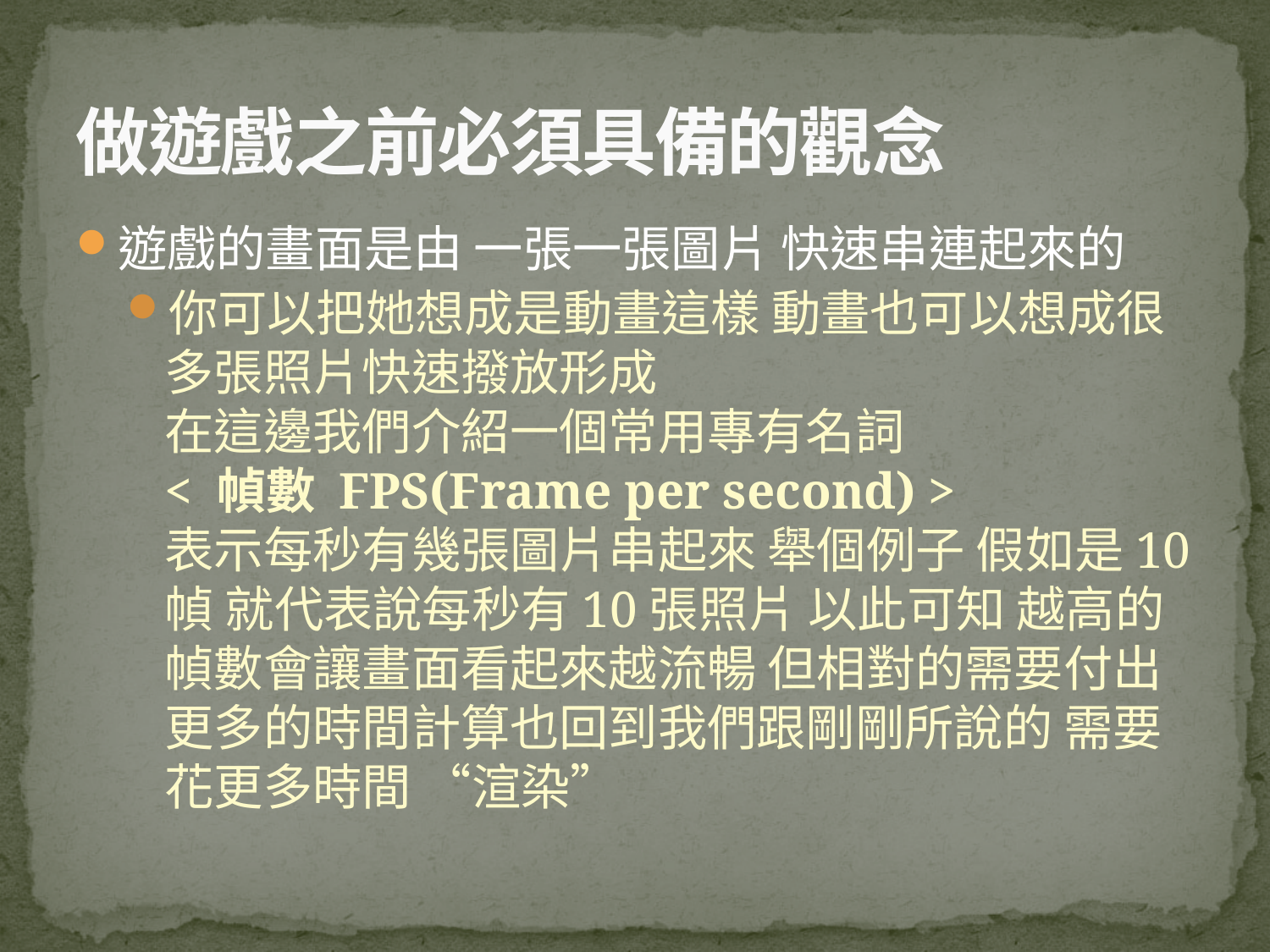

# 做遊戲之前必須具備的觀念
遊戲的畫面是由 一張一張圖片 快速串連起來的
你可以把她想成是動畫這樣 動畫也可以想成很多張照片快速撥放形成
在這邊我們介紹一個常用專有名詞
< 幀數 FPS(Frame per second) >
表示每秒有幾張圖片串起來 舉個例子 假如是10幀 就代表說每秒有10張照片 以此可知 越高的幀數會讓畫面看起來越流暢 但相對的需要付出更多的時間計算也回到我們跟剛剛所說的 需要花更多時間 “渲染”